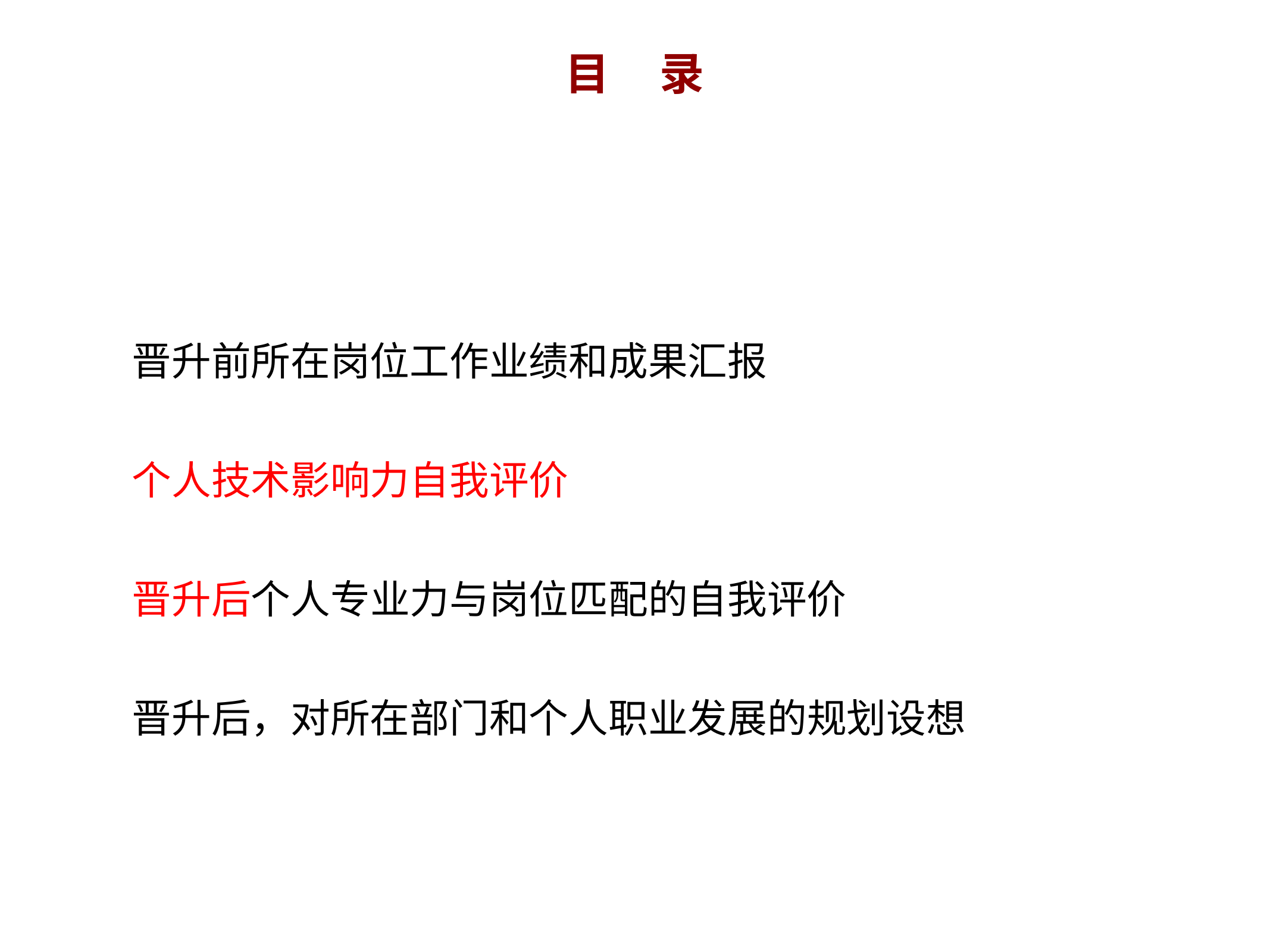

目     录
晋升前所在岗位工作业绩和成果汇报
个人技术影响力自我评价
晋升后个人专业力与岗位匹配的自我评价
晋升后，对所在部门和个人职业发展的规划设想